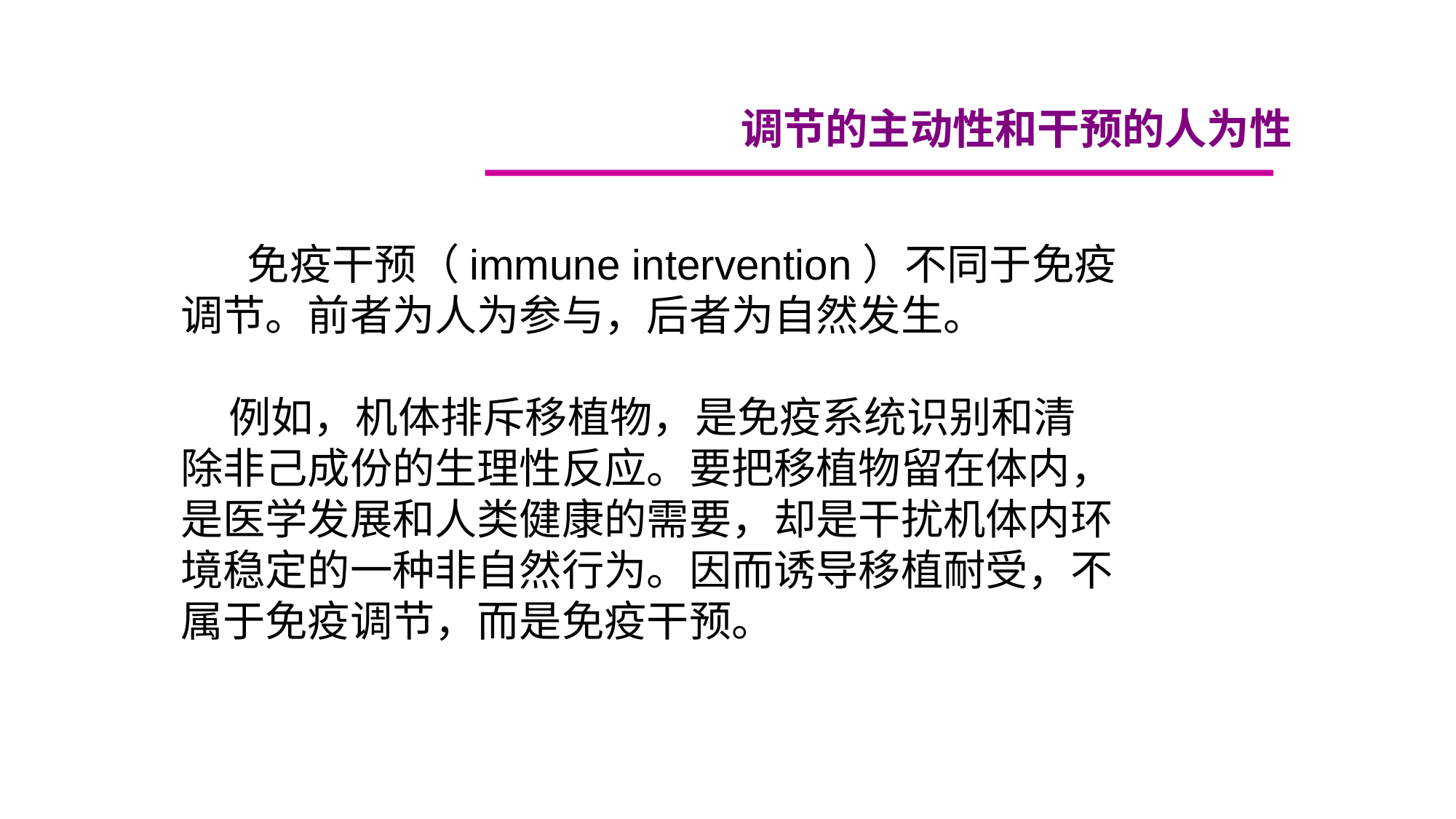

调节的主动性和干预的人为性
      免疫干预（immune intervention）不同于免疫
调节。前者为人为参与，后者为自然发生。

    例如，机体排斥移植物，是免疫系统识别和清
除非己成份的生理性反应。要把移植物留在体内，
是医学发展和人类健康的需要，却是干扰机体内环
境稳定的一种非自然行为。因而诱导移植耐受，不
属于免疫调节，而是免疫干预。